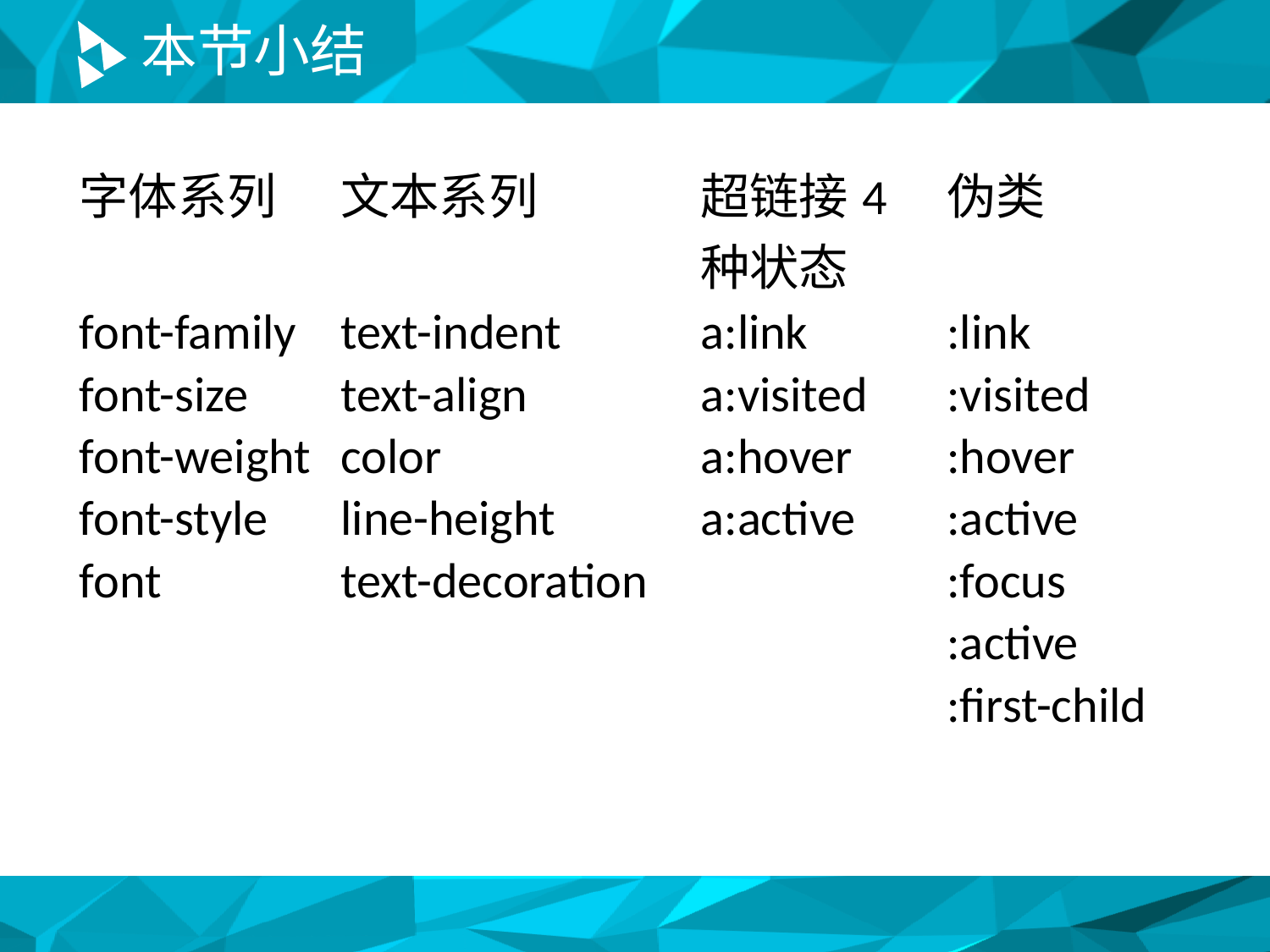

# 本节小结
| 字体系列 | 文本系列 | 超链接4种状态 | 伪类 |
| --- | --- | --- | --- |
| font-family | text-indent | a:link | :link |
| font-size | text-align | a:visited | :visited |
| font-weight | color | a:hover | :hover |
| font-style | line-height | a:active | :active |
| font | text-decoration |  | :focus |
|  |  |  | :active |
|  |  |  | :first-child |